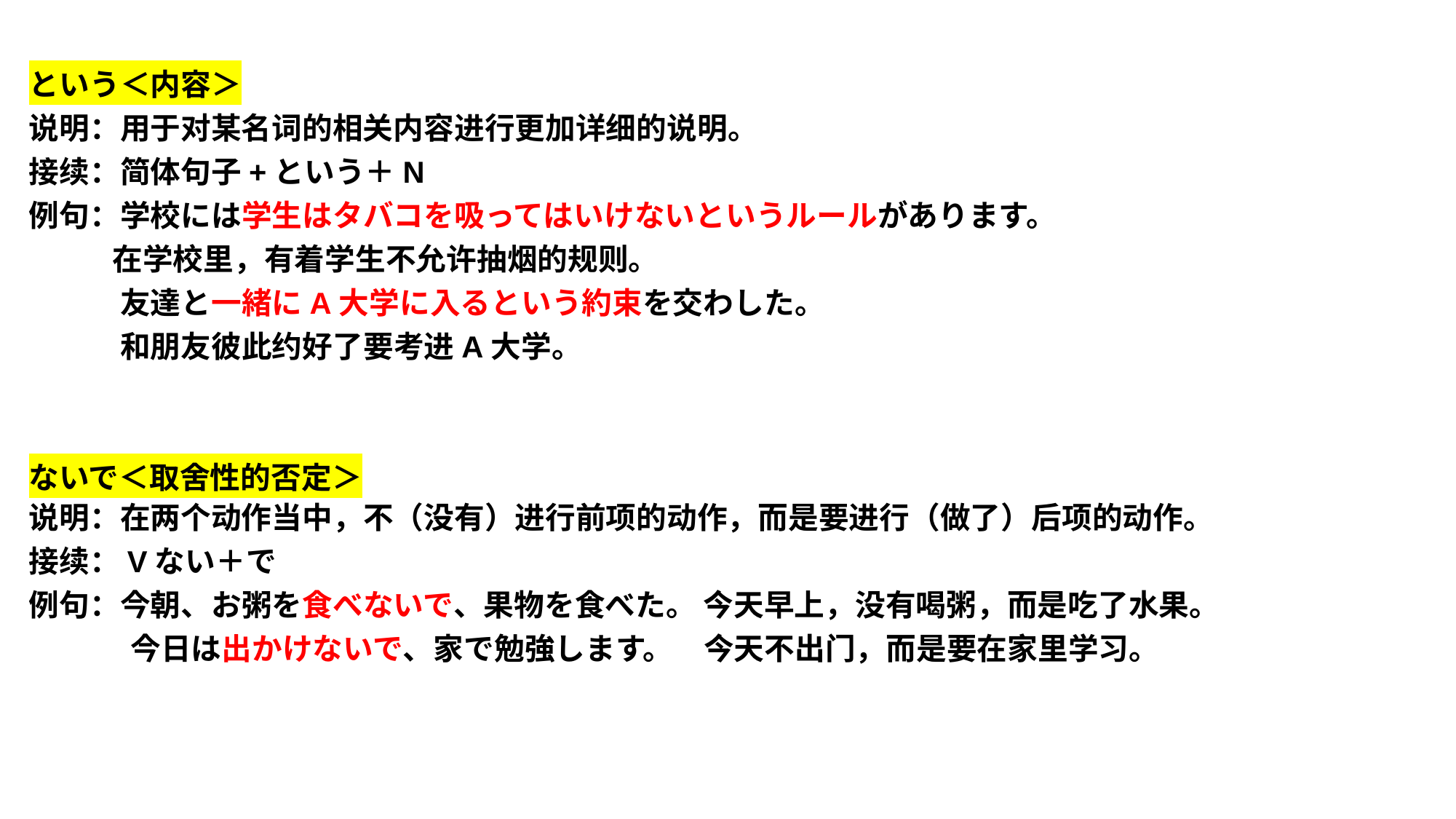

という＜内容＞
说明：用于对某名词的相关内容进行更加详细的说明。
接续：简体句子+という＋N
例句：学校には学生はタバコを吸ってはいけないというルールがあります。
           在学校里，有着学生不允许抽烟的规则。
　　　友達と一緒にA大学に入るという約束を交わした。
　　　和朋友彼此约好了要考进A大学。

ないで＜取舍性的否定＞
说明：在两个动作当中，不（没有）进行前项的动作，而是要进行（做了）后项的动作。
接续：Vない＋で
例句：今朝、お粥を食べないで、果物を食べた。 今天早上，没有喝粥，而是吃了水果。
               今日は出かけないで、家で勉強します。　今天不出门，而是要在家里学习。